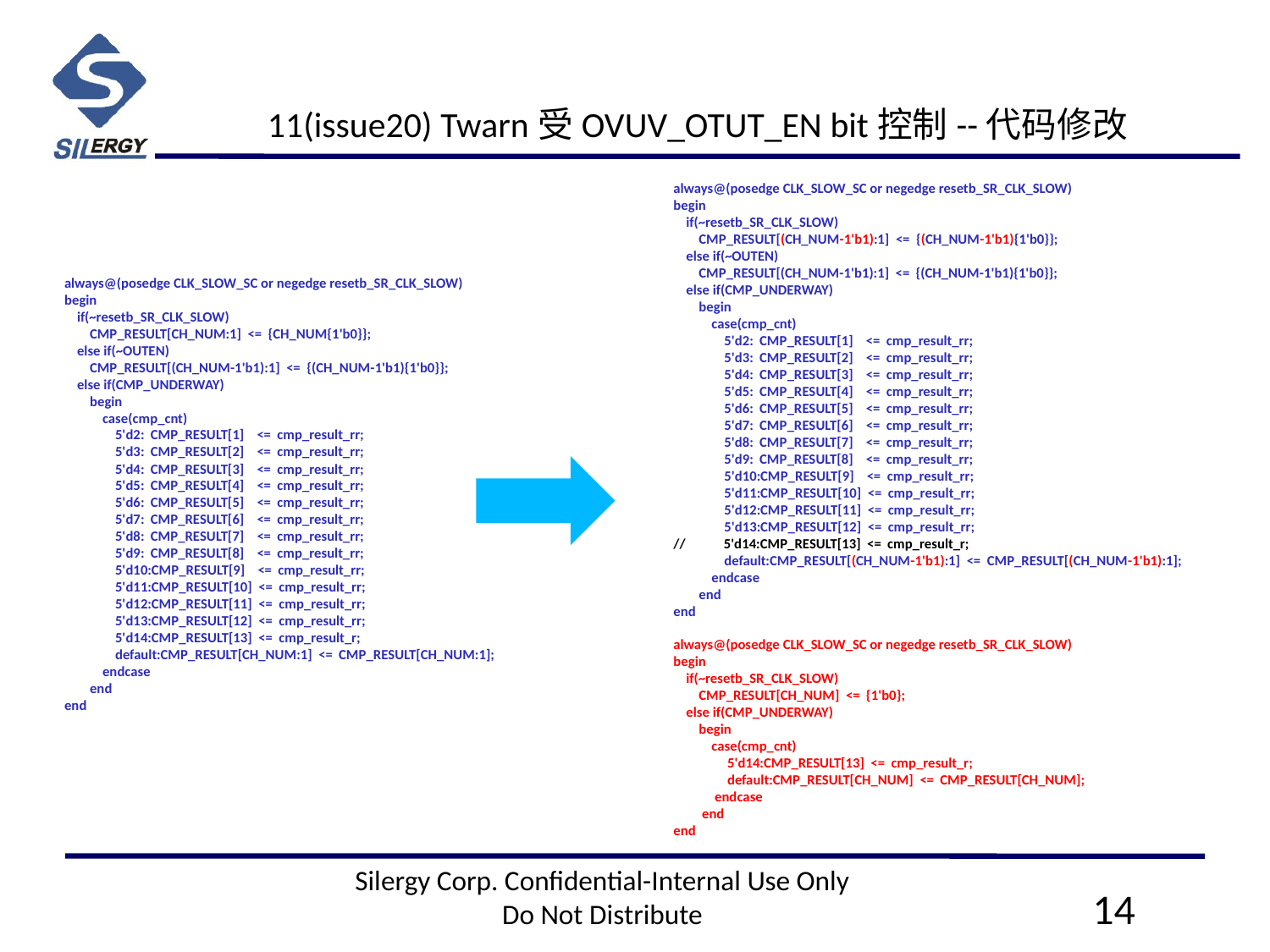

11(issue20) Twarn受OVUV_OTUT_EN bit控制--代码修改
always@(posedge CLK_SLOW_SC or negedge resetb_SR_CLK_SLOW)
begin
    if(~resetb_SR_CLK_SLOW)
        CMP_RESULT[(CH_NUM-1'b1):1]  <=  {(CH_NUM-1'b1){1'b0}};
    else if(~OUTEN)
        CMP_RESULT[(CH_NUM-1'b1):1]  <=  {(CH_NUM-1'b1){1'b0}};
    else if(CMP_UNDERWAY)
        begin
            case(cmp_cnt)
                5'd2:  CMP_RESULT[1]    <=  cmp_result_rr;
                5'd3:  CMP_RESULT[2]    <=  cmp_result_rr;
                5'd4:  CMP_RESULT[3]    <=  cmp_result_rr;
                5'd5:  CMP_RESULT[4]    <=  cmp_result_rr;
                5'd6:  CMP_RESULT[5]    <=  cmp_result_rr;
                5'd7:  CMP_RESULT[6]    <=  cmp_result_rr;
                5'd8:  CMP_RESULT[7]    <=  cmp_result_rr;
                5'd9:  CMP_RESULT[8]    <=  cmp_result_rr;
                5'd10:CMP_RESULT[9]    <=  cmp_result_rr;
                5'd11:CMP_RESULT[10]  <=  cmp_result_rr;
                5'd12:CMP_RESULT[11]  <=  cmp_result_rr;
                5'd13:CMP_RESULT[12]  <=  cmp_result_rr;
//            5'd14:CMP_RESULT[13]  <=  cmp_result_r;
                default:CMP_RESULT[(CH_NUM-1'b1):1]  <=  CMP_RESULT[(CH_NUM-1'b1):1];
            endcase
        end
end

always@(posedge CLK_SLOW_SC or negedge resetb_SR_CLK_SLOW)
begin
    if(~resetb_SR_CLK_SLOW)
        CMP_RESULT[CH_NUM]  <=  {1'b0};
    else if(CMP_UNDERWAY)
        begin
            case(cmp_cnt)
                 5'd14:CMP_RESULT[13]  <=  cmp_result_r;
                 default:CMP_RESULT[CH_NUM]  <=  CMP_RESULT[CH_NUM];
             endcase
         end
end
always@(posedge CLK_SLOW_SC or negedge resetb_SR_CLK_SLOW)
begin
    if(~resetb_SR_CLK_SLOW)
        CMP_RESULT[CH_NUM:1]  <=  {CH_NUM{1'b0}};
    else if(~OUTEN)
        CMP_RESULT[(CH_NUM-1'b1):1]  <=  {(CH_NUM-1'b1){1'b0}};
    else if(CMP_UNDERWAY)
        begin
            case(cmp_cnt)
                5'd2:  CMP_RESULT[1]    <=  cmp_result_rr;
                5'd3:  CMP_RESULT[2]    <=  cmp_result_rr;
                5'd4:  CMP_RESULT[3]    <=  cmp_result_rr;
                5'd5:  CMP_RESULT[4]    <=  cmp_result_rr;
                5'd6:  CMP_RESULT[5]    <=  cmp_result_rr;
                5'd7:  CMP_RESULT[6]    <=  cmp_result_rr;
                5'd8:  CMP_RESULT[7]    <=  cmp_result_rr;
                5'd9:  CMP_RESULT[8]    <=  cmp_result_rr;
                5'd10:CMP_RESULT[9]    <=  cmp_result_rr;
                5'd11:CMP_RESULT[10]  <=  cmp_result_rr;
                5'd12:CMP_RESULT[11]  <=  cmp_result_rr;
                5'd13:CMP_RESULT[12]  <=  cmp_result_rr;
                5'd14:CMP_RESULT[13]  <=  cmp_result_r;
                default:CMP_RESULT[CH_NUM:1]  <=  CMP_RESULT[CH_NUM:1];
            endcase
        end
end